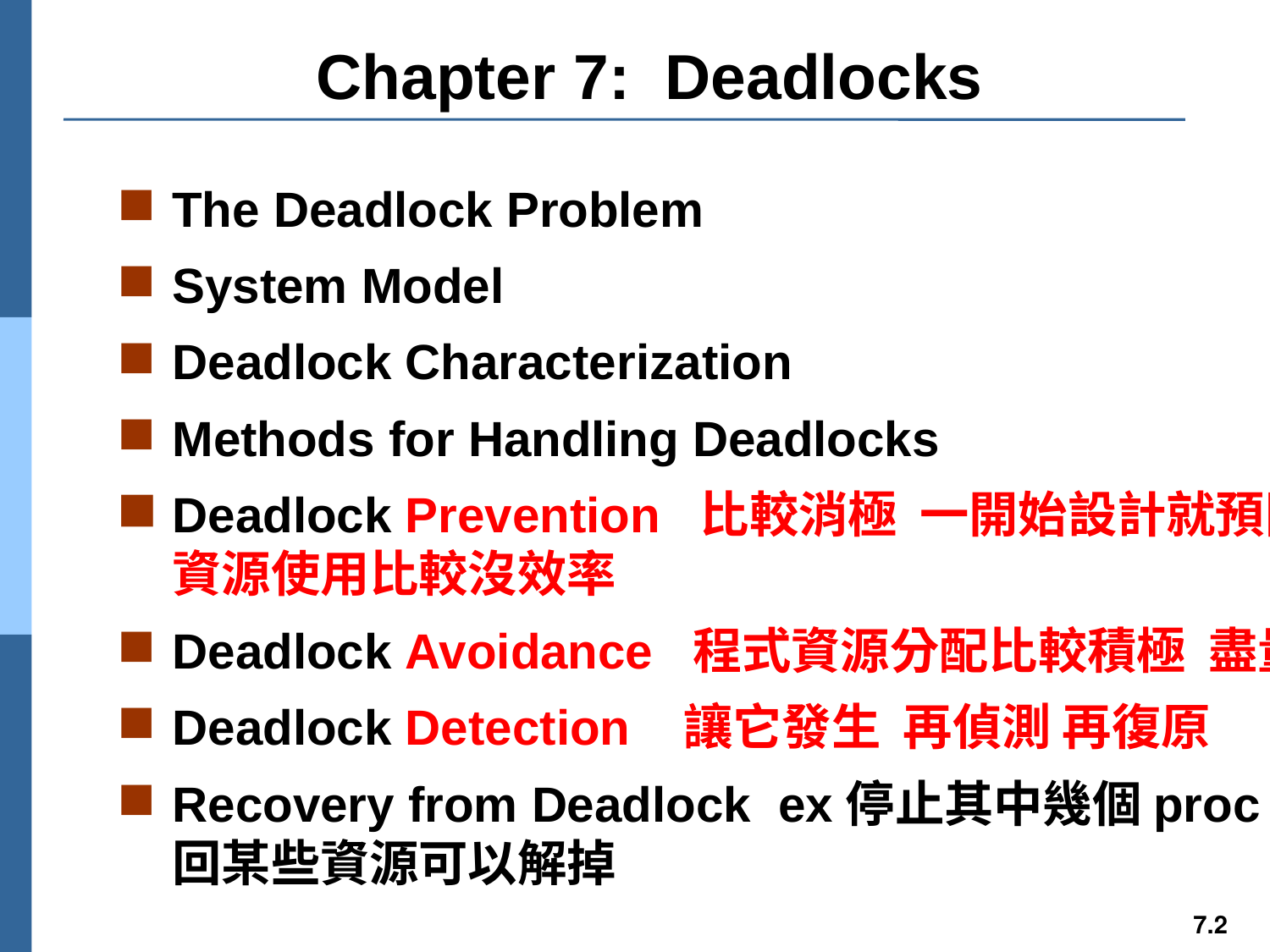

# Chapter 7:  Deadlocks
The Deadlock Problem
System Model
Deadlock Characterization
Methods for Handling Deadlocks
Deadlock Prevention  比較消極  一開始設計就預防  程式資源使用比較沒效率
Deadlock Avoidance  程式資源分配比較積極  盡量最大化
Deadlock Detection   讓它發生  再偵測 再復原
Recovery from Deadlock  ex停止其中幾個proc   或是收回某些資源可以解掉